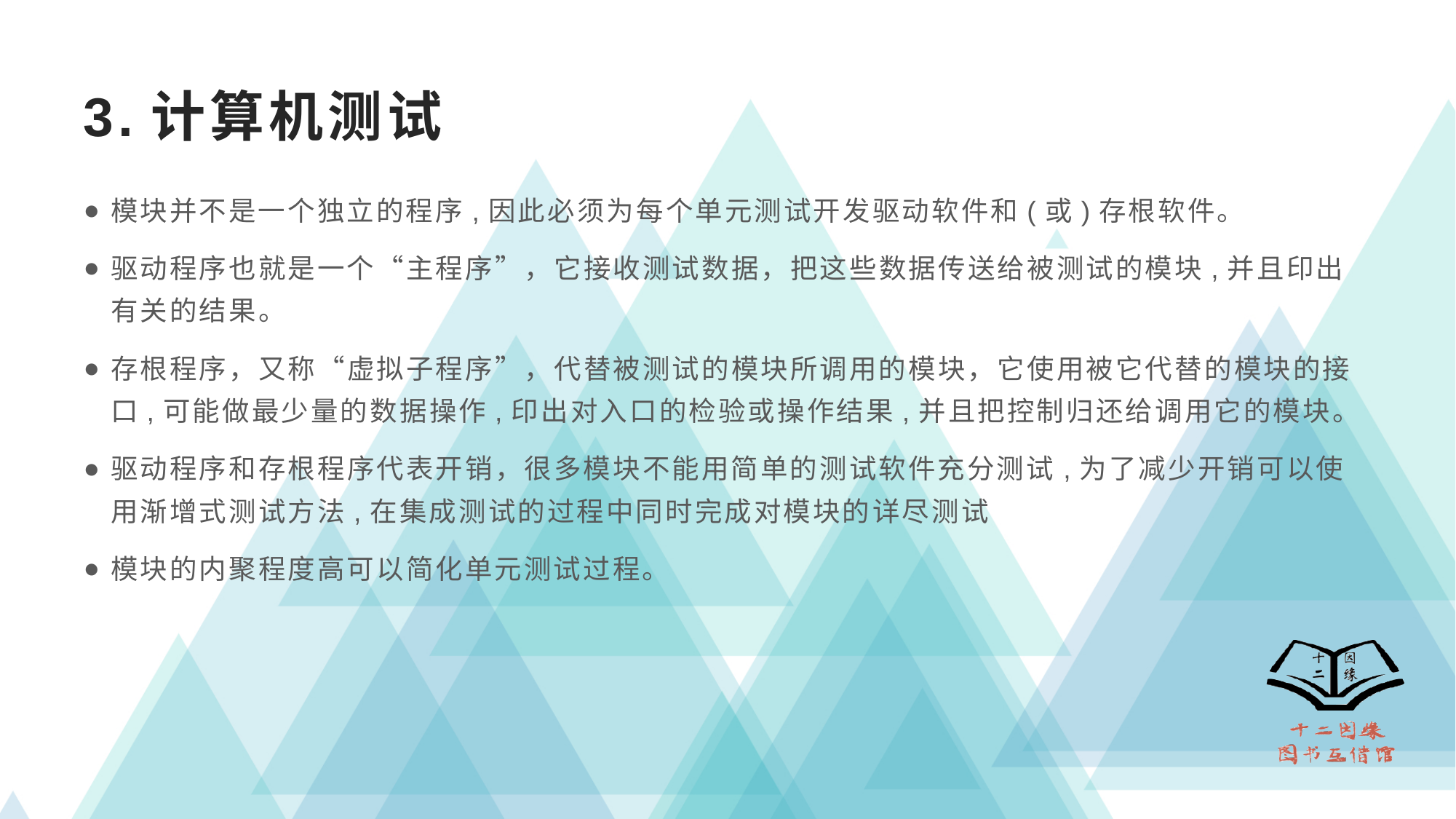

# 3.计算机测试
模块并不是一个独立的程序,因此必须为每个单元测试开发驱动软件和(或)存根软件。
驱动程序也就是一个“主程序”，它接收测试数据，把这些数据传送给被测试的模块,并且印出有关的结果。
存根程序，又称“虚拟子程序”，代替被测试的模块所调用的模块，它使用被它代替的模块的接口,可能做最少量的数据操作,印出对入口的检验或操作结果,并且把控制归还给调用它的模块。
驱动程序和存根程序代表开销，很多模块不能用简单的测试软件充分测试,为了减少开销可以使用渐增式测试方法,在集成测试的过程中同时完成对模块的详尽测试
模块的内聚程度高可以简化单元测试过程。